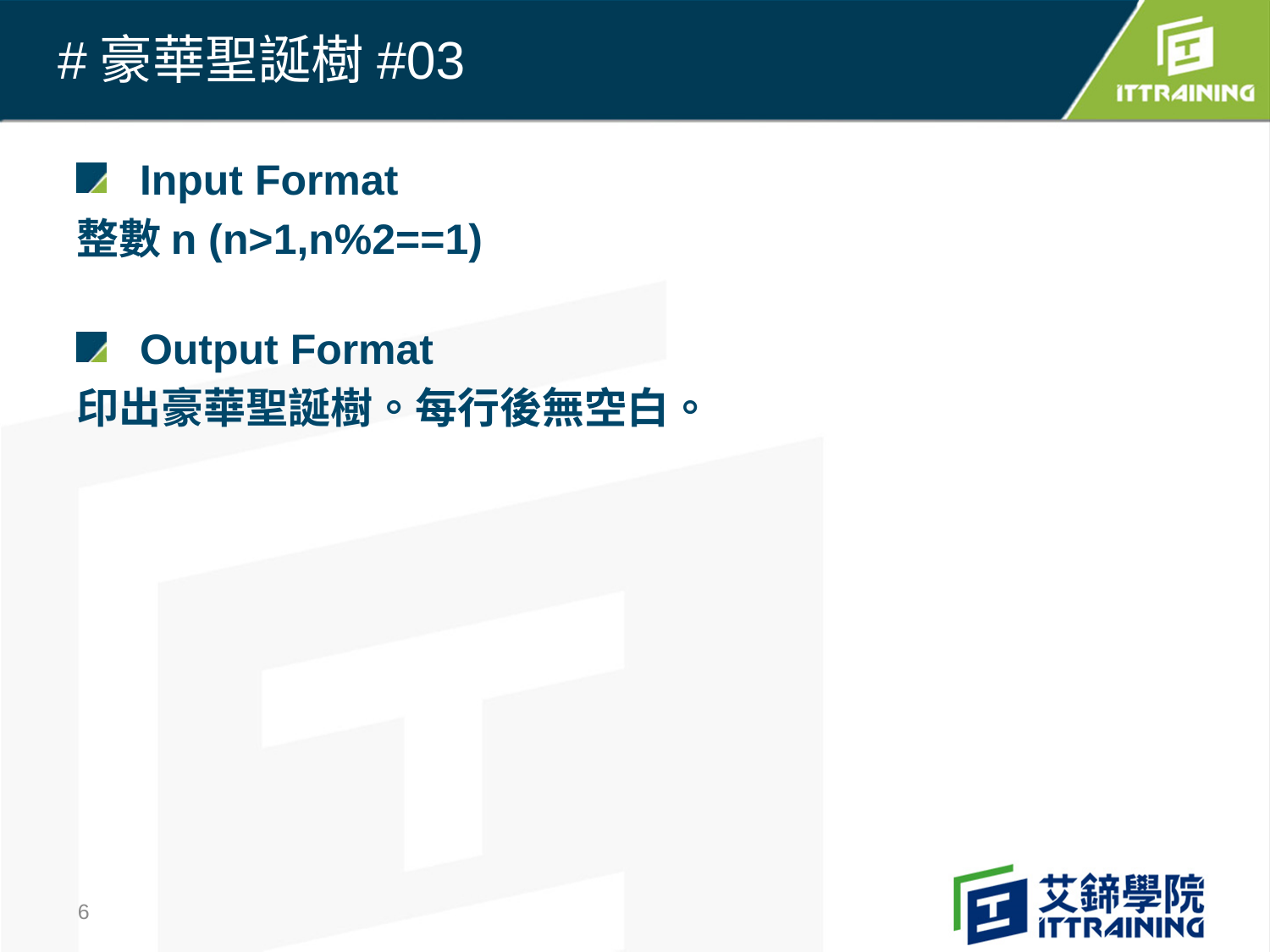

# ﻿#豪華聖誕樹#03
Input Format
整數n (n>1,n%2==1)
Output Format
印出豪華聖誕樹。每行後無空白。
6